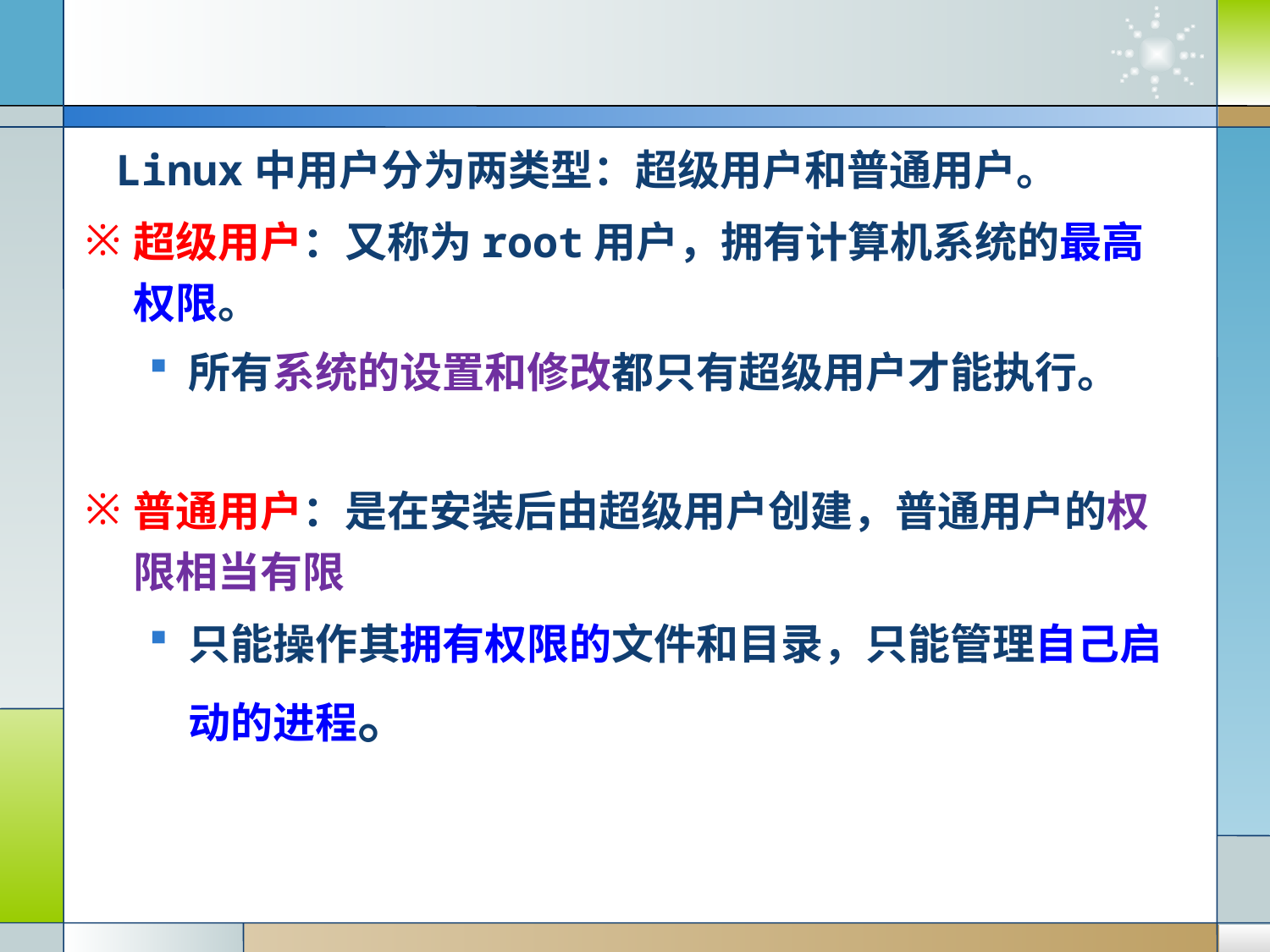

Linux中用户分为两类型：超级用户和普通用户。
超级用户：又称为root用户，拥有计算机系统的最高权限。
所有系统的设置和修改都只有超级用户才能执行。

普通用户：是在安装后由超级用户创建，普通用户的权限相当有限
只能操作其拥有权限的文件和目录，只能管理自己启动的进程。
3